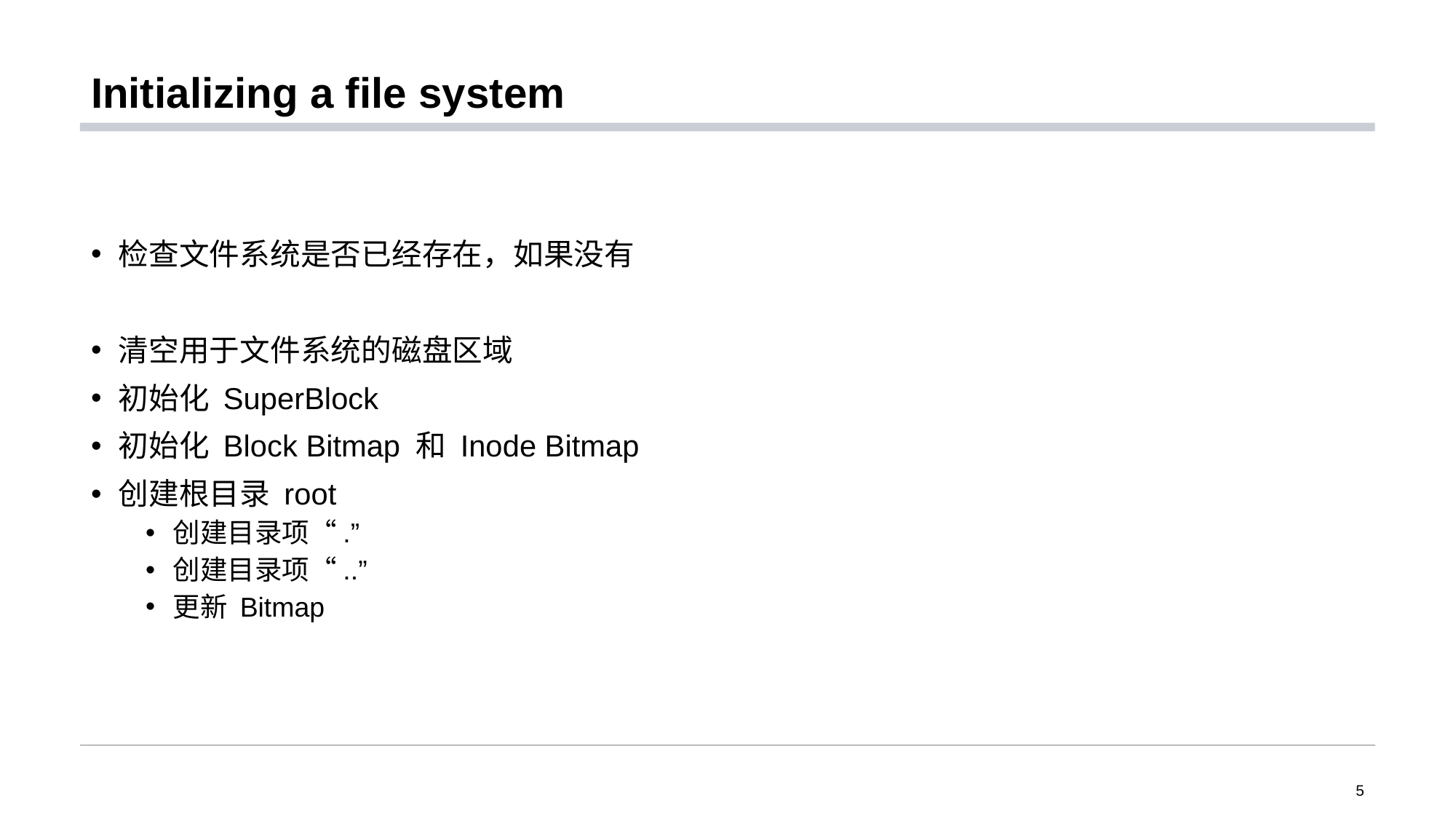

# Initializing a file system

检查文件系统是否已经存在，如果没有

清空用于文件系统的磁盘区域
初始化 SuperBlock
初始化 Block Bitmap 和 Inode Bitmap
创建根目录 root
创建目录项“.”
创建目录项“..”
更新 Bitmap

5